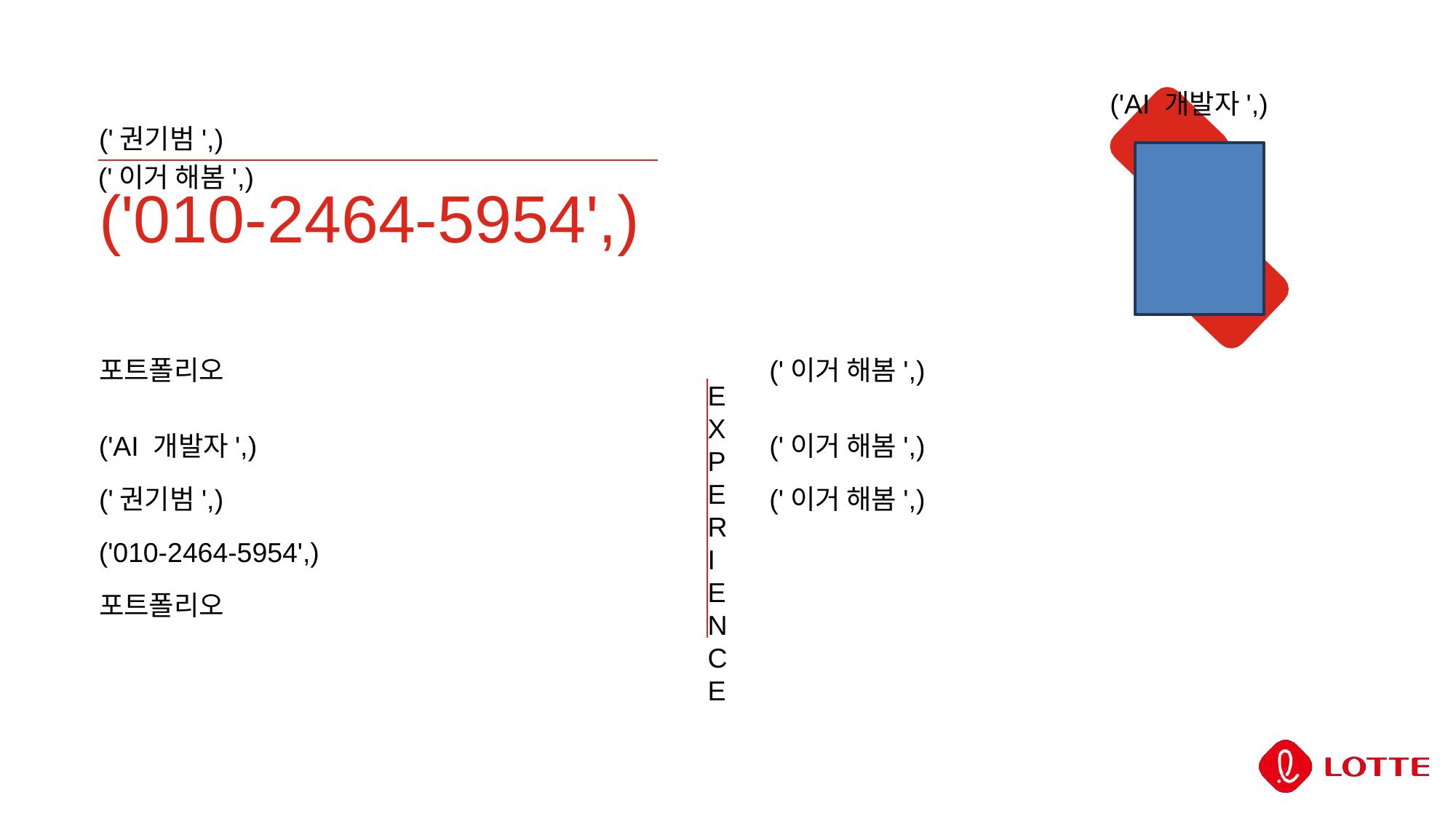

('AI 개발자',)
('권기범',)

('이거 해봄',)
# ('010-2464-5954',)
포트폴리오
('이거 해봄',)
EXPERIENCE
('AI 개발자',)
('이거 해봄',)
('권기범',)
('이거 해봄',)
('010-2464-5954',)
포트폴리오